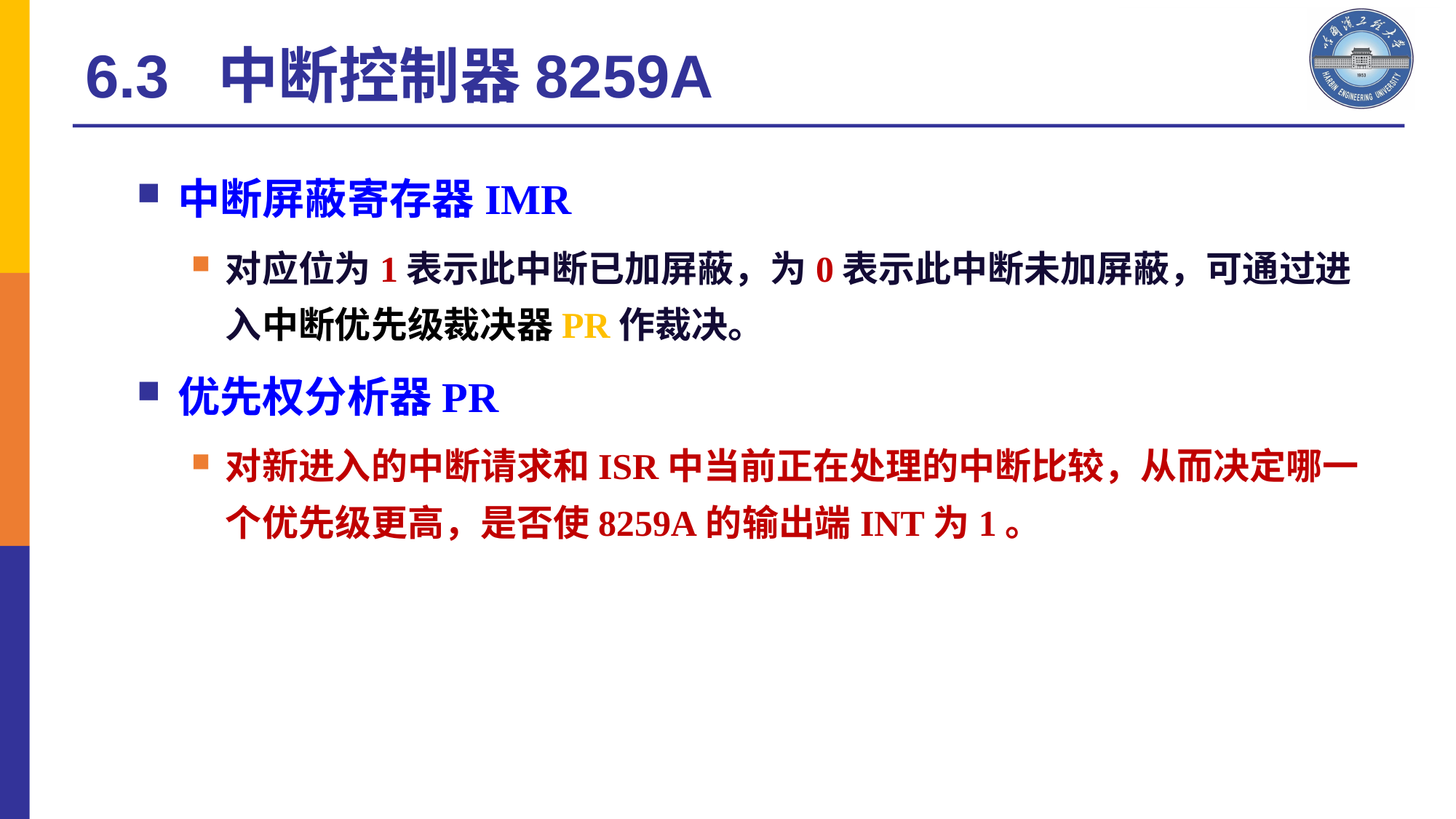

# 6.3  中断控制器8259A
中断屏蔽寄存器IMR
对应位为1表示此中断已加屏蔽，为0表示此中断未加屏蔽，可通过进入中断优先级裁决器PR作裁决。
优先权分析器PR
对新进入的中断请求和ISR中当前正在处理的中断比较，从而决定哪一个优先级更高，是否使8259A的输出端INT为1。